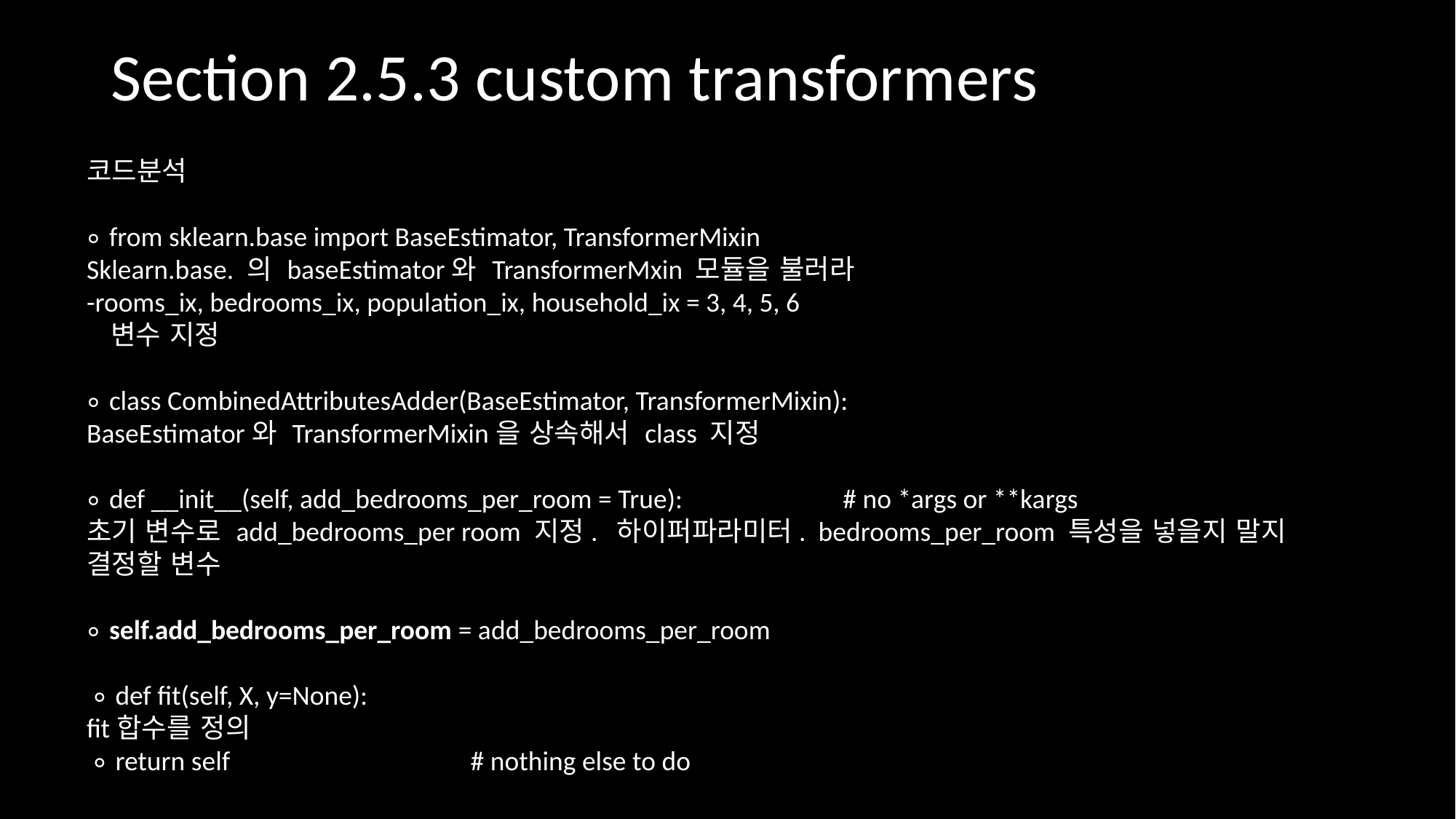

Section 2.5.3 custom transformers
코드분석

∘ from sklearn.base import BaseEstimator, TransformerMixin
Sklearn.base. 의 baseEstimator와 TransformerMxin 모듈을 불러라
-rooms_ix, bedrooms_ix, population_ix, household_ix = 3, 4, 5, 6
  변수 지정

∘ class CombinedAttributesAdder(BaseEstimator, TransformerMixin):
BaseEstimator와 TransformerMixin을 상속해서 class 지정

∘ def __init__(self, add_bedrooms_per_room = True):                          # no *args or **kargs
초기 변수로 add_bedrooms_per room 지정.  하이퍼파라미터.  bedrooms_per_room 특성을 넣을지 말지 결정할 변수

∘ self.add_bedrooms_per_room = add_bedrooms_per_room

 ∘ def fit(self, X, y=None):
fit합수를 정의
 ∘ return self                                       # nothing else to do